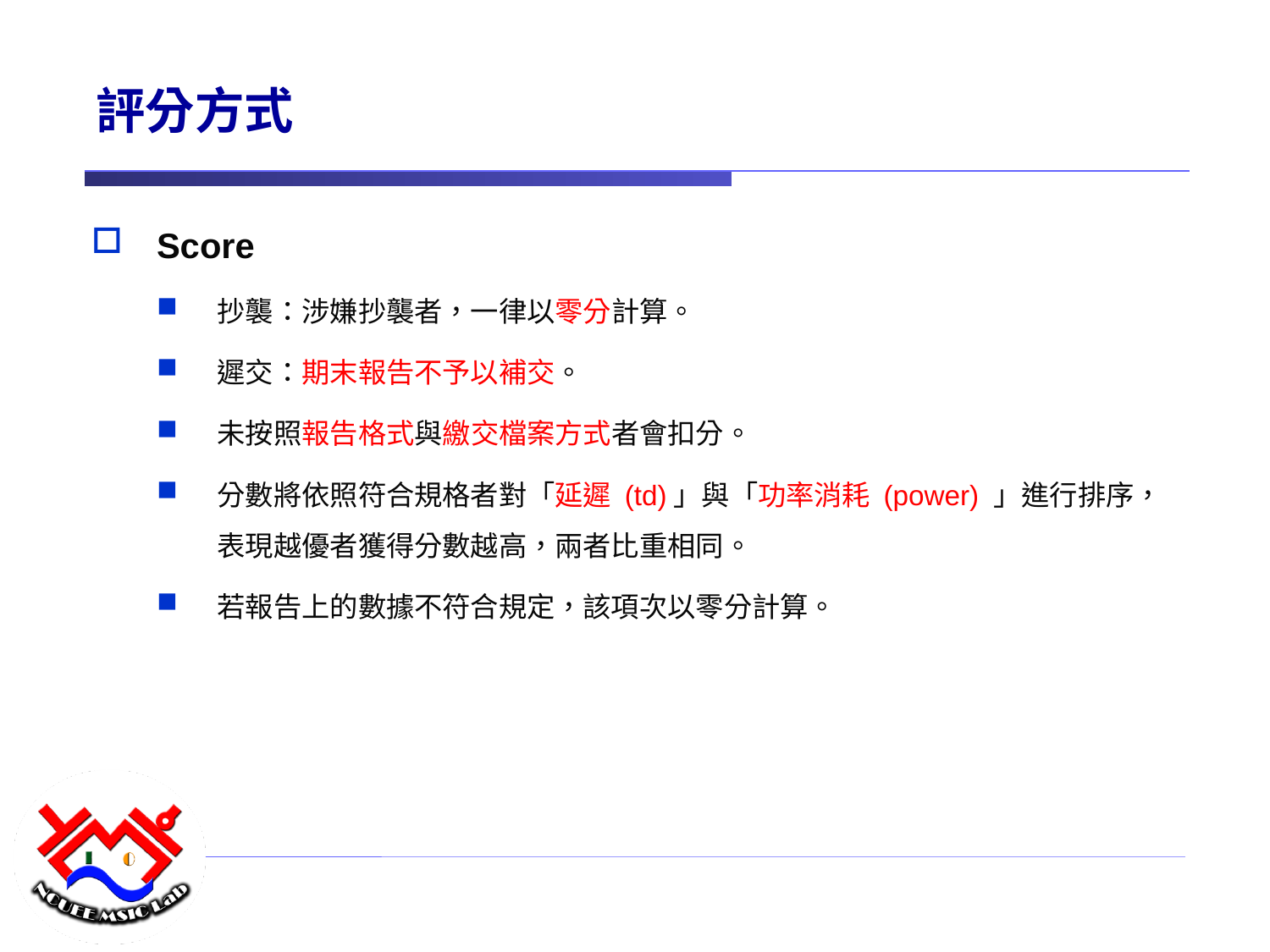

# 評分方式
Score
抄襲：涉嫌抄襲者，一律以零分計算。
遲交：期末報告不予以補交。
未按照報告格式與繳交檔案方式者會扣分。
分數將依照符合規格者對「延遲 (td)」與「功率消耗 (power) 」進行排序，表現越優者獲得分數越高，兩者比重相同。
若報告上的數據不符合規定，該項次以零分計算。